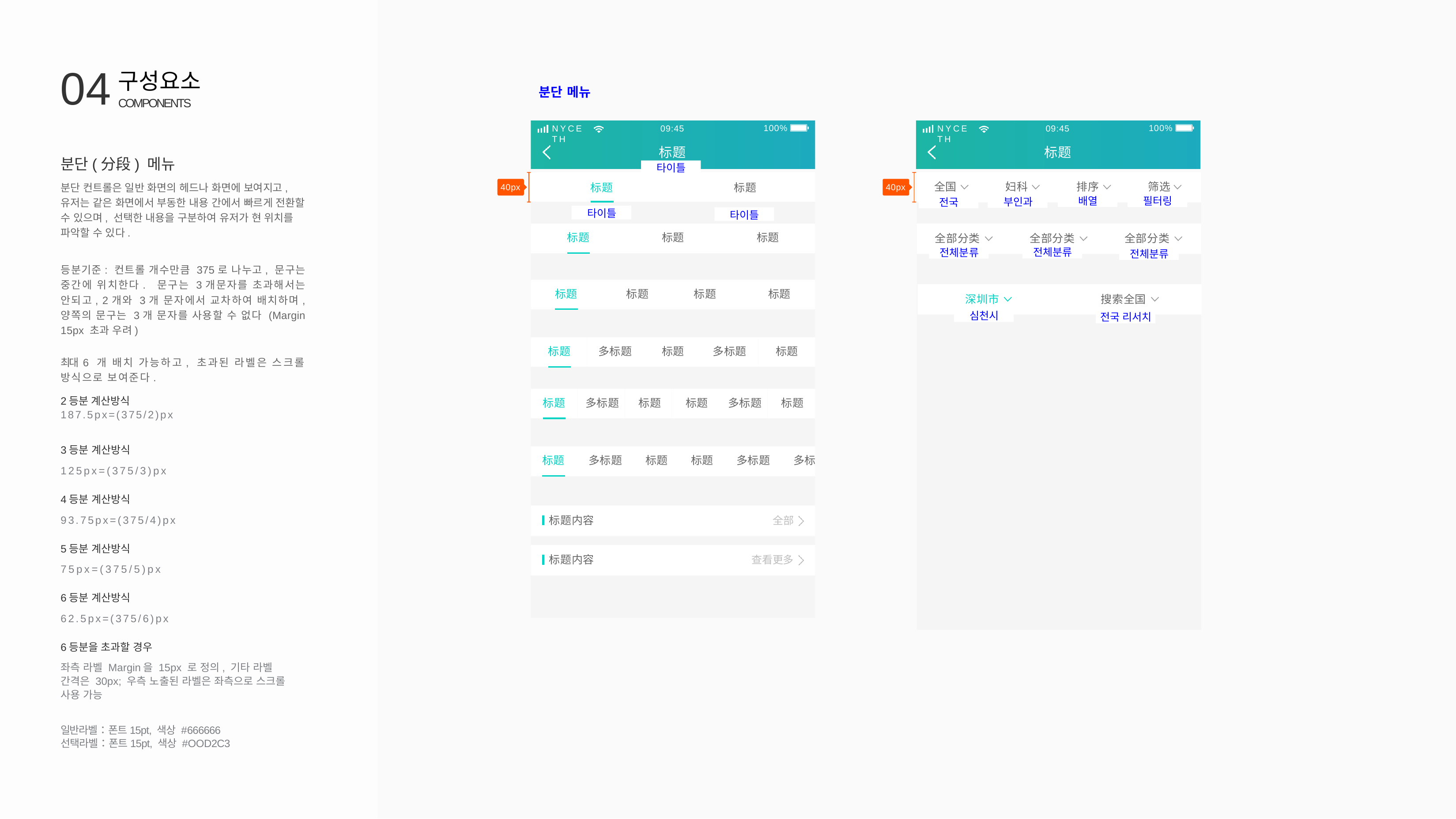

04
구성요소
COMPONENTS
분단 메뉴
09:45

标题
09:45

标题

100%
100%
NYCETH
NYCETH

분단(分段) 메뉴
분단 컨트롤은 일반 화면의 헤드나 화면에 보여지고, 유저는 같은 화면에서 부동한 내용 간에서 빠르게 전환할 수 있으며, 선택한 내용을 구분하여 유저가 현 위치를 파악할 수 있다.

등분기준: 컨트롤 개수만큼 375로 나누고, 문구는 중간에 위치한다.  문구는 3개문자를 초과해서는 안되고, 2개와 3개 문자에서 교차하여 배치하며, 양쪽의 문구는 3개 문자를 사용할 수 없다 (Margin 15px 초과 우려)

최대 6 개 배치 가능하고, 초과된 라벨은 스크롤 방식으로 보여준다.
타이틀

全国
妇科
排序
筛选

标题
标题
40px
40px

배열
필터링
부인과
전국

타이틀
타이틀

标题
标题
标题
全部分类
全部分类
全部分类

전체분류
전체분류
전체분류

标题
标题
标题
标题
深圳市
搜索全国

심천시

전국 리서치

标题
多标题
标题
多标题
标题

2등분 계산방식
187.5px=(375/2)px
标题	多标题	标题	标题	多标题	标题

3등분 계산방식
125px=(375/3)px

标题	多标题	标题	标题	多标题	多标

4등분 계산방식
93.75px=(375/4)px

标题内容
全部

5등분 계산방식
75px=(375/5)px

标题内容
查看更多

6등분 계산방식
62.5px=(375/6)px
6등분을 초과할 경우
좌측 라벨 Margin을 15px 로 정의, 기타 라벨 간격은 30px; 우측 노출된 라벨은 좌측으로 스크롤 사용 가능

일반라벨：폰트15pt, 색상 #666666  선택라벨：폰트15pt, 색상 #OOD2C3